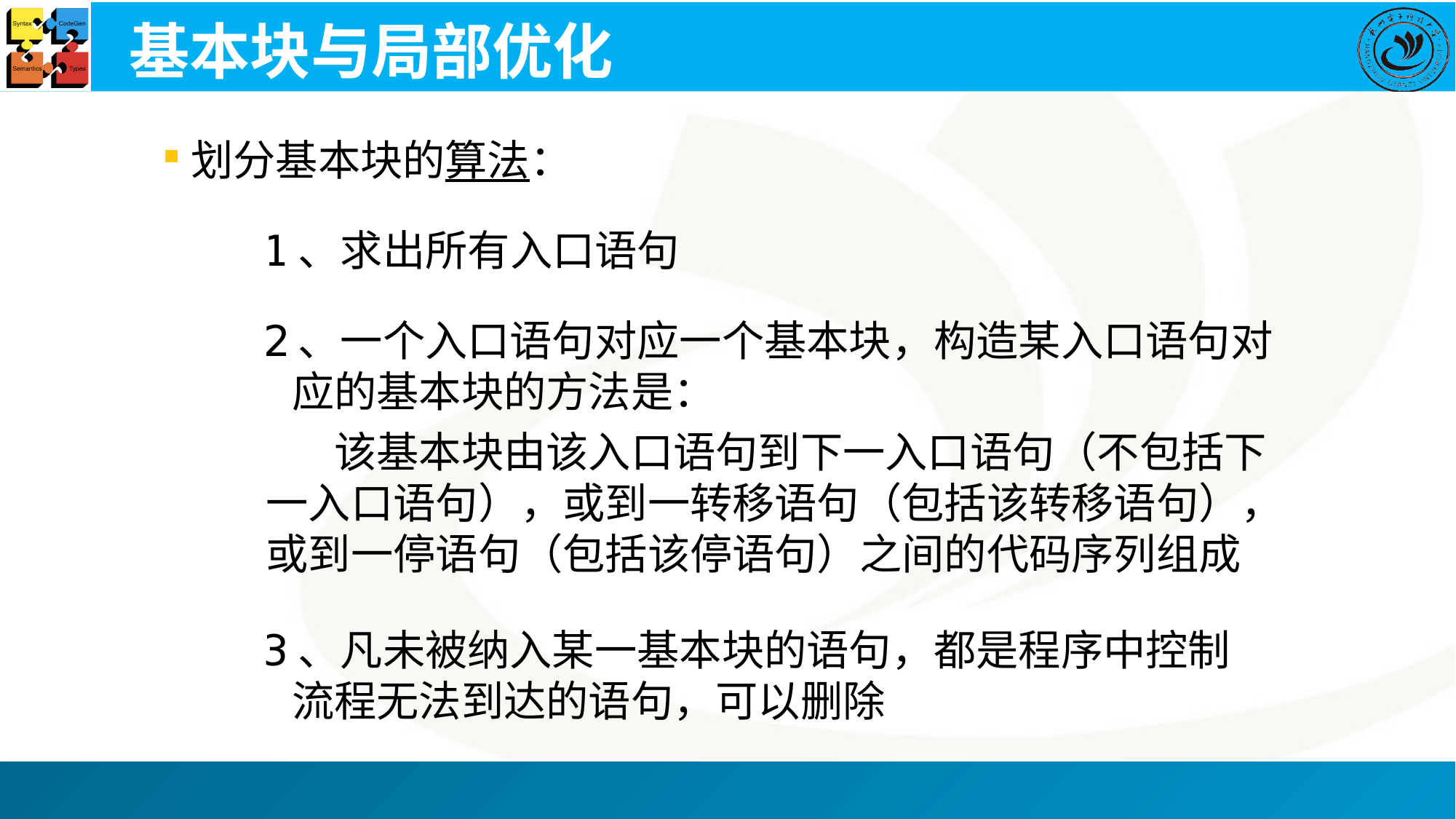

# 基本块与局部优化
划分基本块的算法：
1、求出所有入口语句
2、一个入口语句对应一个基本块，构造某入口语句对应的基本块的方法是：
         该基本块由该入口语句到下一入口语句（不包括下一入口语句），或到一转移语句（包括该转移语句），或到一停语句（包括该停语句）之间的代码序列组成
3、凡未被纳入某一基本块的语句，都是程序中控制流程无法到达的语句，可以删除
21